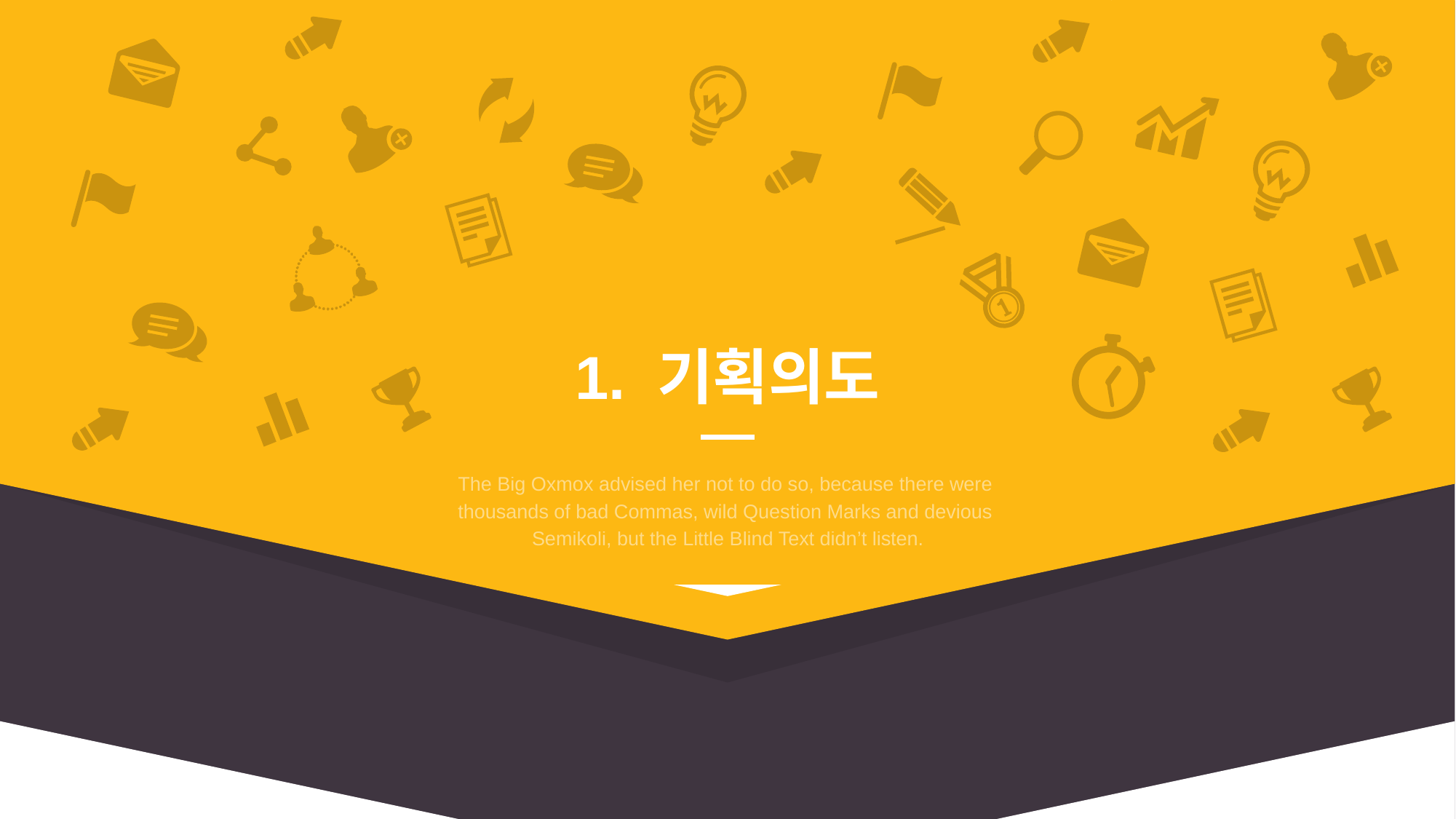

# 1. 기획의도
The Big Oxmox advised her not to do so, because there were
thousands of bad Commas, wild Question Marks and devious
Semikoli, but the Little Blind Text didn’t listen.